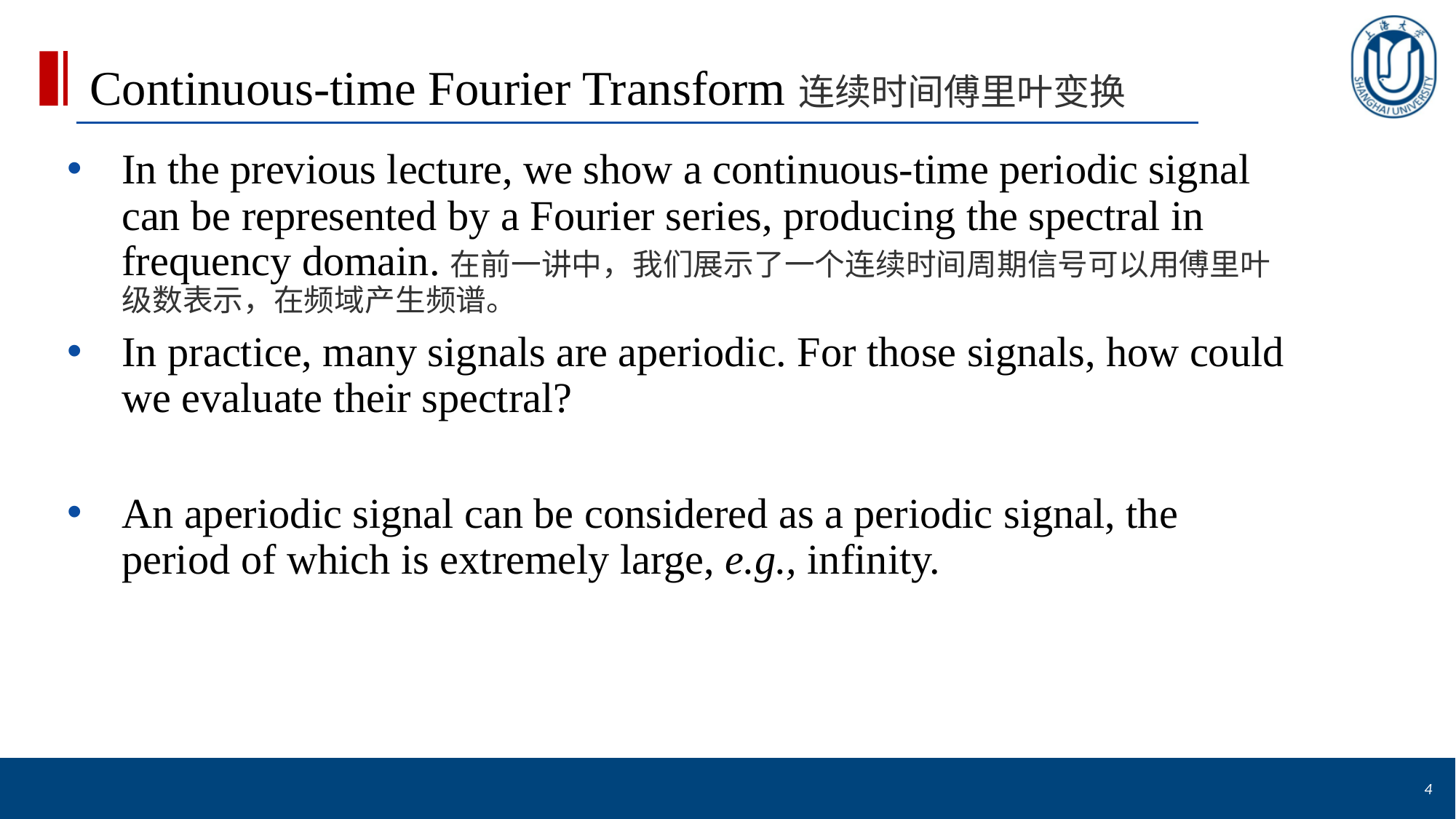

# Continuous-time Fourier Transform连续时间傅里叶变换
In the previous lecture, we show a continuous-time periodic signal can be represented by a Fourier series, producing the spectral in frequency domain.在前一讲中，我们展示了一个连续时间周期信号可以用傅里叶级数表示，在频域产生频谱。
In practice, many signals are aperiodic. For those signals, how could we evaluate their spectral?

An aperiodic signal can be considered as a periodic signal, the period of which is extremely large, e.g., infinity.

4